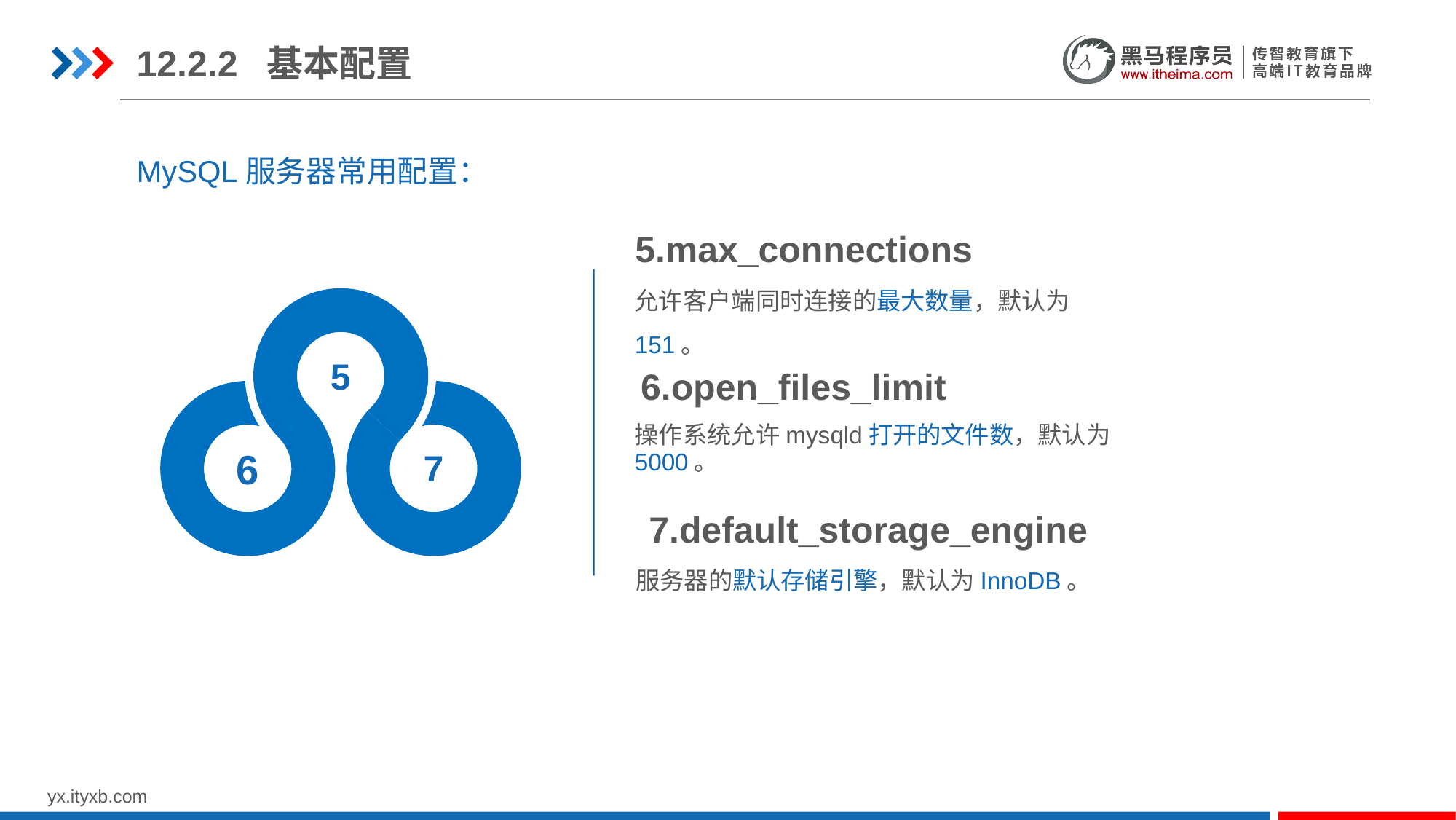

12.2.2  基本配置
MySQL服务器常用配置：
5.max_connections
允许客户端同时连接的最大数量，默认为151。

5
6.open_files_limit

操作系统允许mysqld打开的文件数，默认为5000。
6
7
7.default_storage_engine
服务器的默认存储引擎，默认为InnoDB。